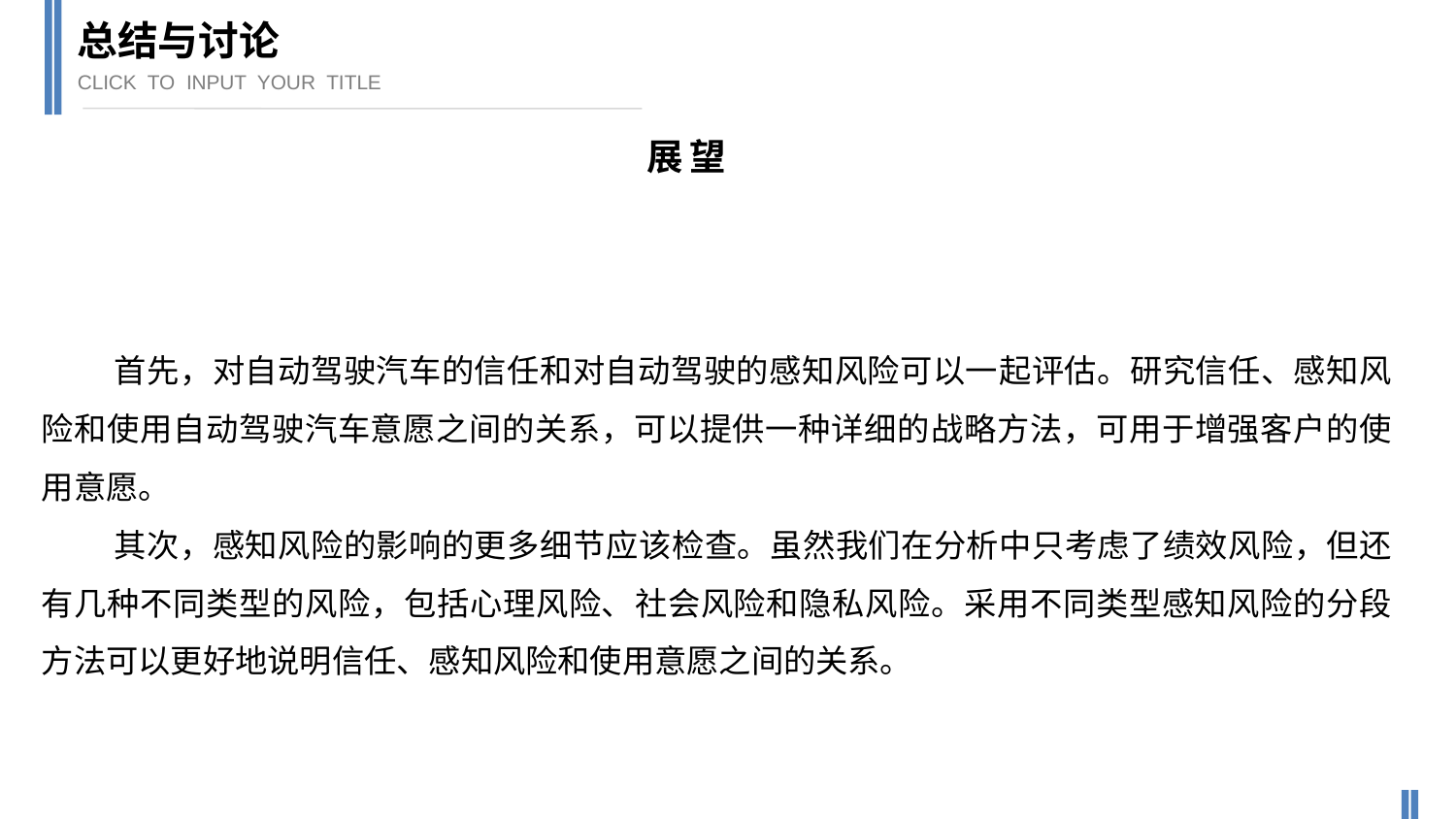

总结与讨论
CLICK  TO  INPUT  YOUR  TITLE
展望
首先，对自动驾驶汽车的信任和对自动驾驶的感知风险可以一起评估。研究信任、感知风险和使用自动驾驶汽车意愿之间的关系，可以提供一种详细的战略方法，可用于增强客户的使用意愿。
其次，感知风险的影响的更多细节应该检查。虽然我们在分析中只考虑了绩效风险，但还有几种不同类型的风险，包括心理风险、社会风险和隐私风险。采用不同类型感知风险的分段方法可以更好地说明信任、感知风险和使用意愿之间的关系。